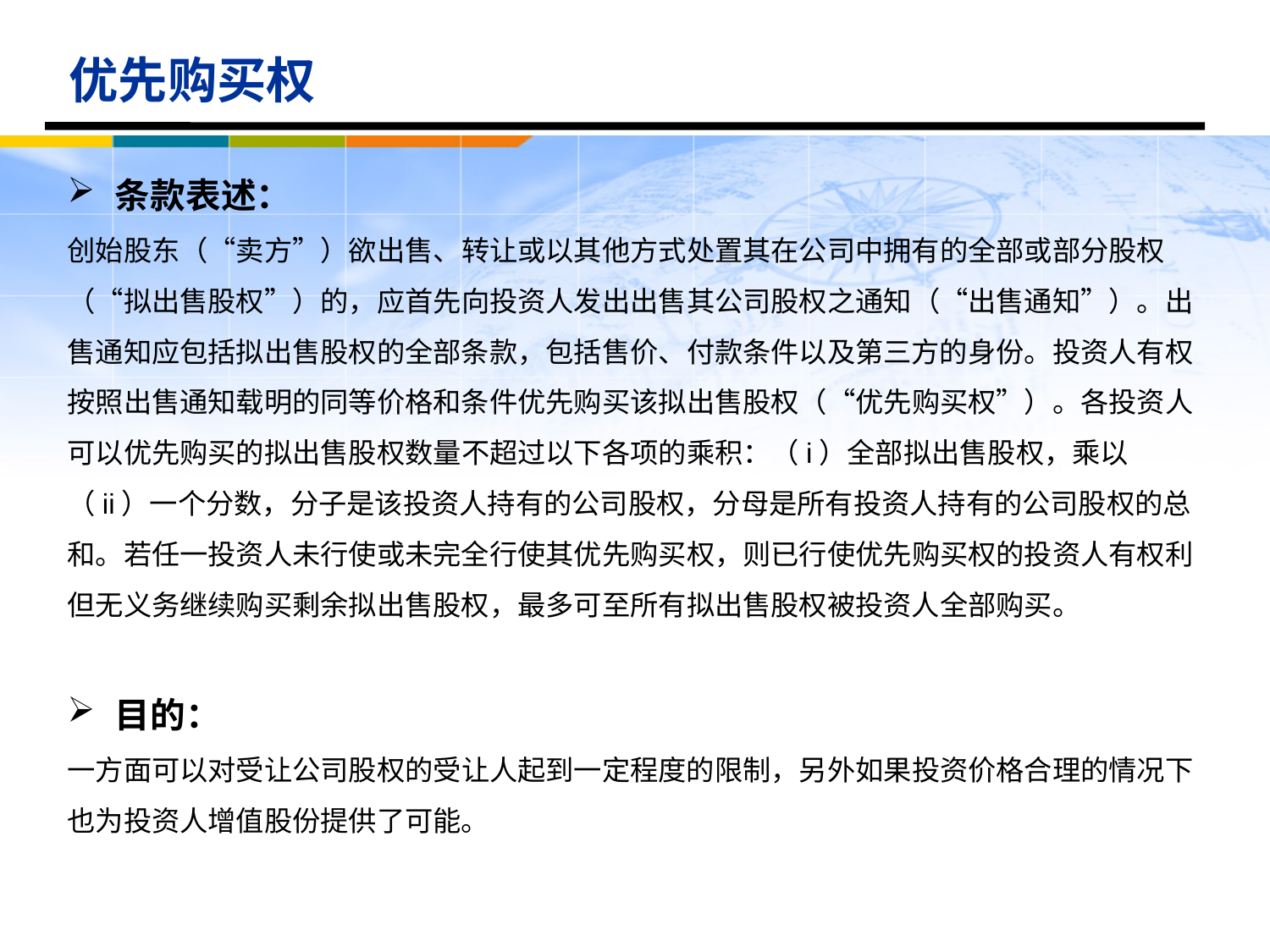

优先购买权
条款表述：
创始股东（“卖方”）欲出售、转让或以其他方式处置其在公司中拥有的全部或部分股权（“拟出售股权”）的，应首先向投资人发出出售其公司股权之通知（“出售通知”）。出售通知应包括拟出售股权的全部条款，包括售价、付款条件以及第三方的身份。投资人有权按照出售通知载明的同等价格和条件优先购买该拟出售股权（“优先购买权”）。各投资人可以优先购买的拟出售股权数量不超过以下各项的乘积：（i）全部拟出售股权，乘以（ii）一个分数，分子是该投资人持有的公司股权，分母是所有投资人持有的公司股权的总和。若任一投资人未行使或未完全行使其优先购买权，则已行使优先购买权的投资人有权利但无义务继续购买剩余拟出售股权，最多可至所有拟出售股权被投资人全部购买。

目的：
一方面可以对受让公司股权的受让人起到一定程度的限制，另外如果投资价格合理的情况下也为投资人增值股份提供了可能。